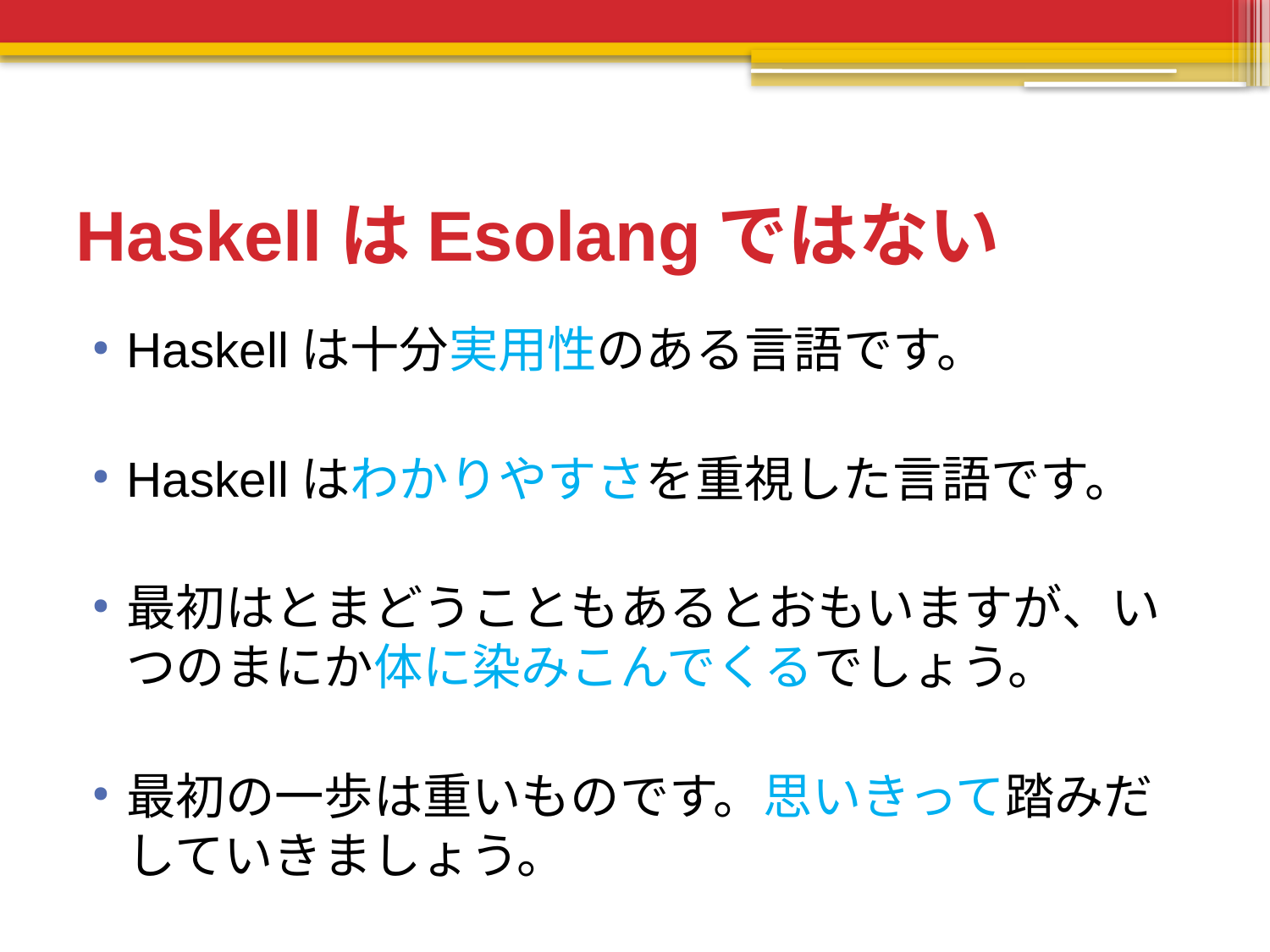

# HaskellはEsolangではない
Haskellは十分実用性のある言語です。

Haskellはわかりやすさを重視した言語です。

最初はとまどうこともあるとおもいますが、いつのまにか体に染みこんでくるでしょう。

最初の一歩は重いものです。思いきって踏みだしていきましょう。